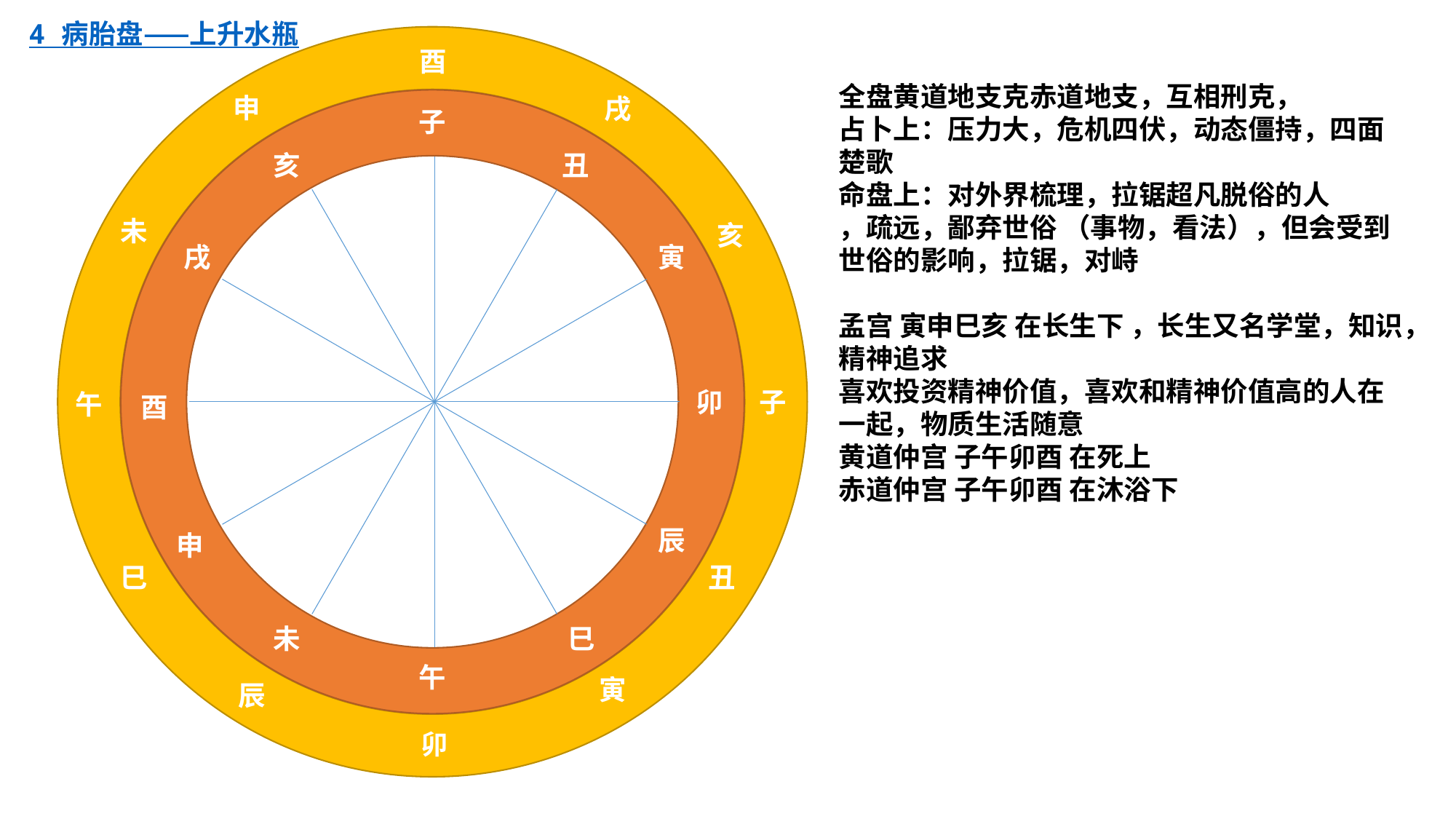

4 病胎盘——上升水瓶

酉
全盘黄道地支克赤道地支，互相刑克，
占卜上：压力大，危机四伏，动态僵持，四面楚歌
命盘上：对外界梳理，拉锯超凡脱俗的人
，疏远，鄙弃世俗 （事物，看法），但会受到世俗的影响，拉锯，对峙

孟宫 寅申巳亥 在长生下 ，长生又名学堂，知识，精神追求
喜欢投资精神价值，喜欢和精神价值高的人在一起，物质生活随意
黄道仲宫 子午卯酉 在死上
赤道仲宫 子午卯酉 在沐浴下
申
戌

子
亥
丑
未
亥
戌
寅
卯
子
午
酉
辰
申
巳
丑
巳
未
午
寅
辰
卯